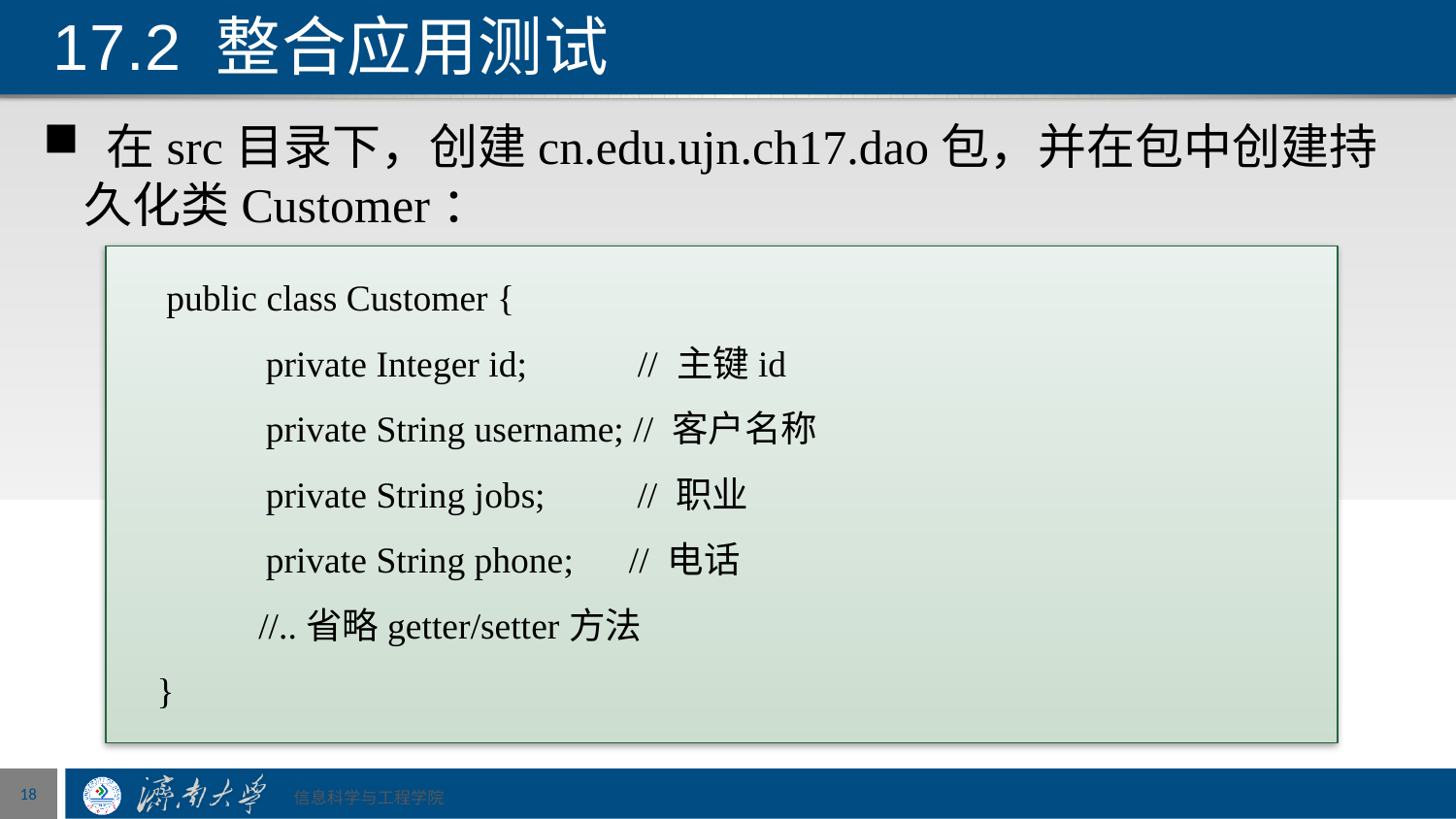

# 17.2 整合应用测试
 在src目录下，创建cn.edu.ujn.ch17.dao包，并在包中创建持久化类Customer：
     public class Customer {
	private Integer id;            // 主键id
	private String username; // 客户名称
	private String jobs;          // 职业
	private String phone;      // 电话
               //..省略getter/setter方法
    }